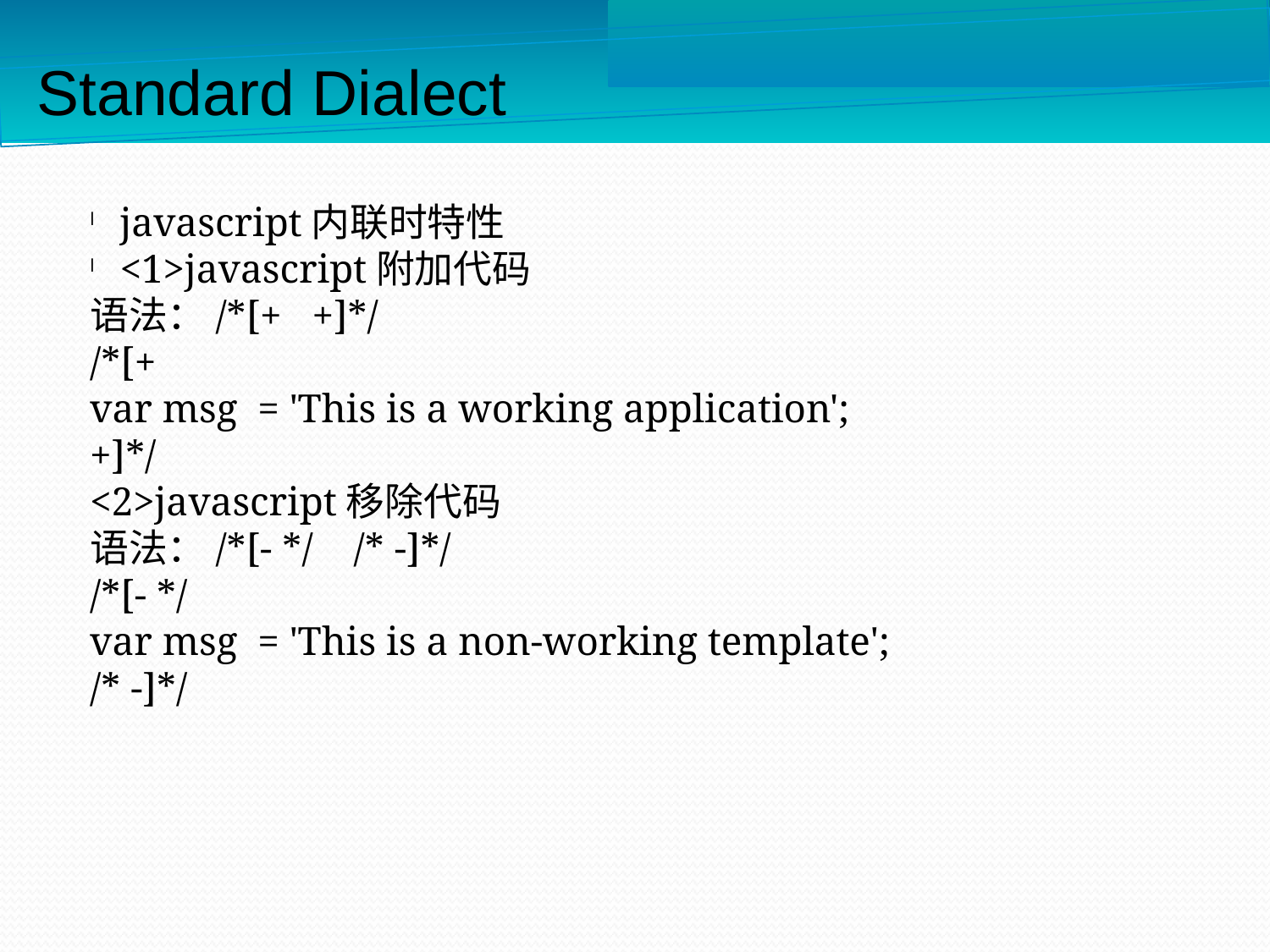

Standard Dialect

javascript内联时特性
<1>javascript附加代码
语法：/*[+   +]*/
/*[+
var msg  = 'This is a working application';
+]*/
<2>javascript移除代码
语法：/*[- */    /* -]*/
/*[- */
var msg  = 'This is a non-working template';
/* -]*/